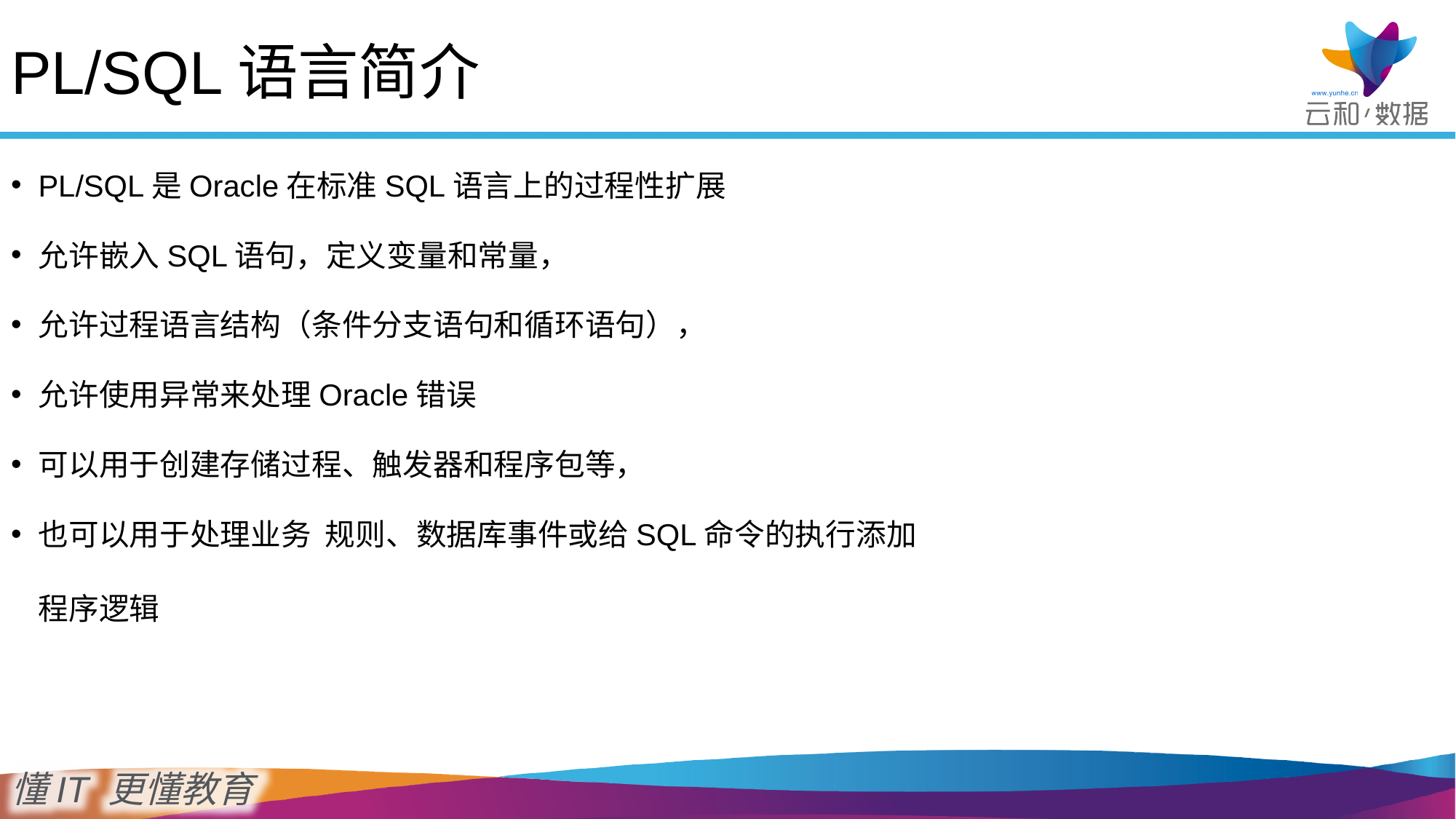

PL/SQL语言简介
PL/SQL是Oracle在标准SQL语言上的过程性扩展
允许嵌入SQL语句，定义变量和常量，
允许过程语言结构（条件分支语句和循环语句），
允许使用异常来处理Oracle错误
可以用于创建存储过程、触发器和程序包等，
也可以用于处理业务  规则、数据库事件或给SQL命令的执行添加程序逻辑